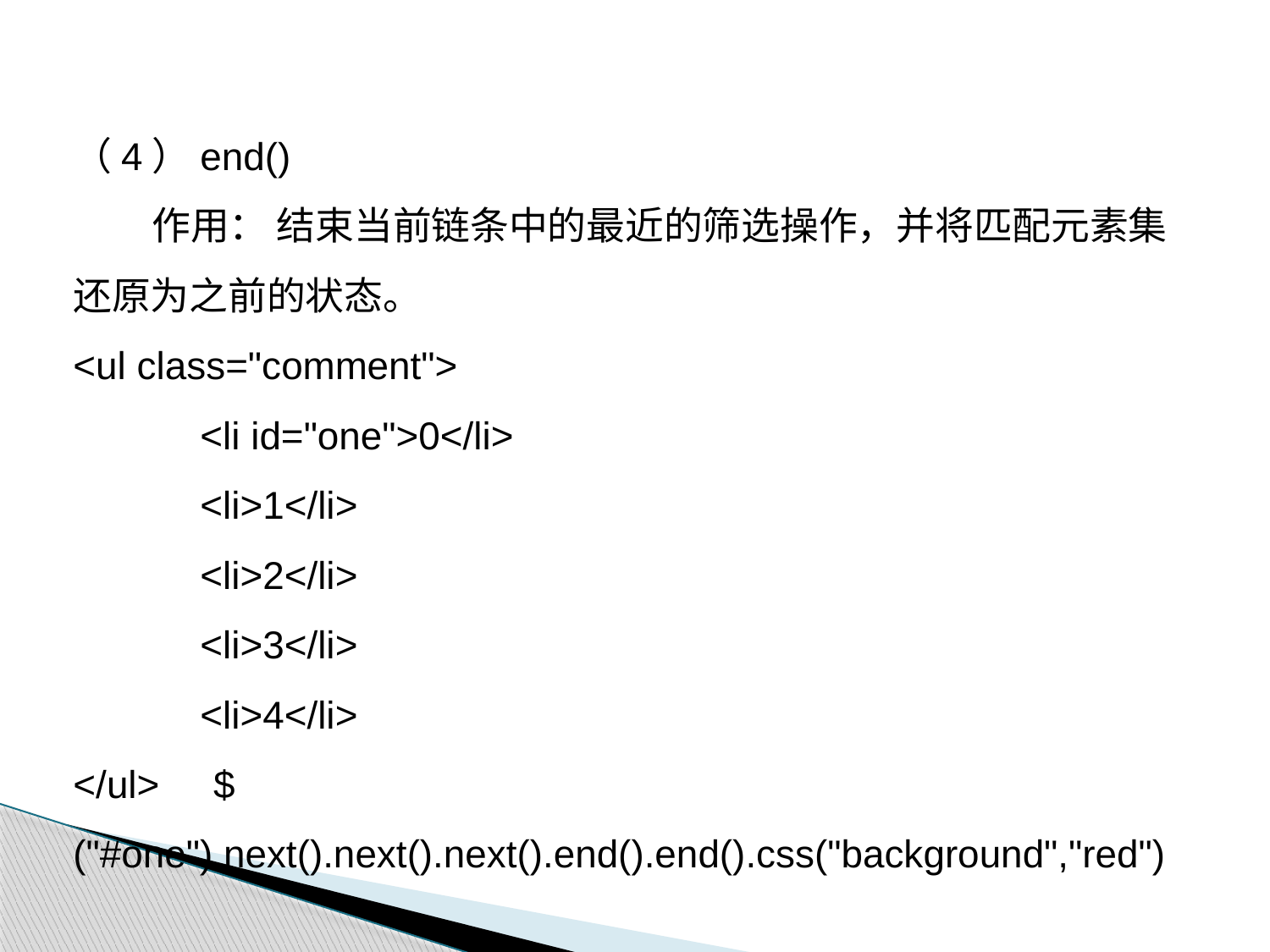

（4）end()
        作用： 结束当前链条中的最近的筛选操作，并将匹配元素集还原为之前的状态。
<ul class="comment">
	<li id="one">0</li>
	<li>1</li>
	<li>2</li>
	<li>3</li>
	<li>4</li>
</ul>     $("#one").next().next().next().end().end().css("background","red")